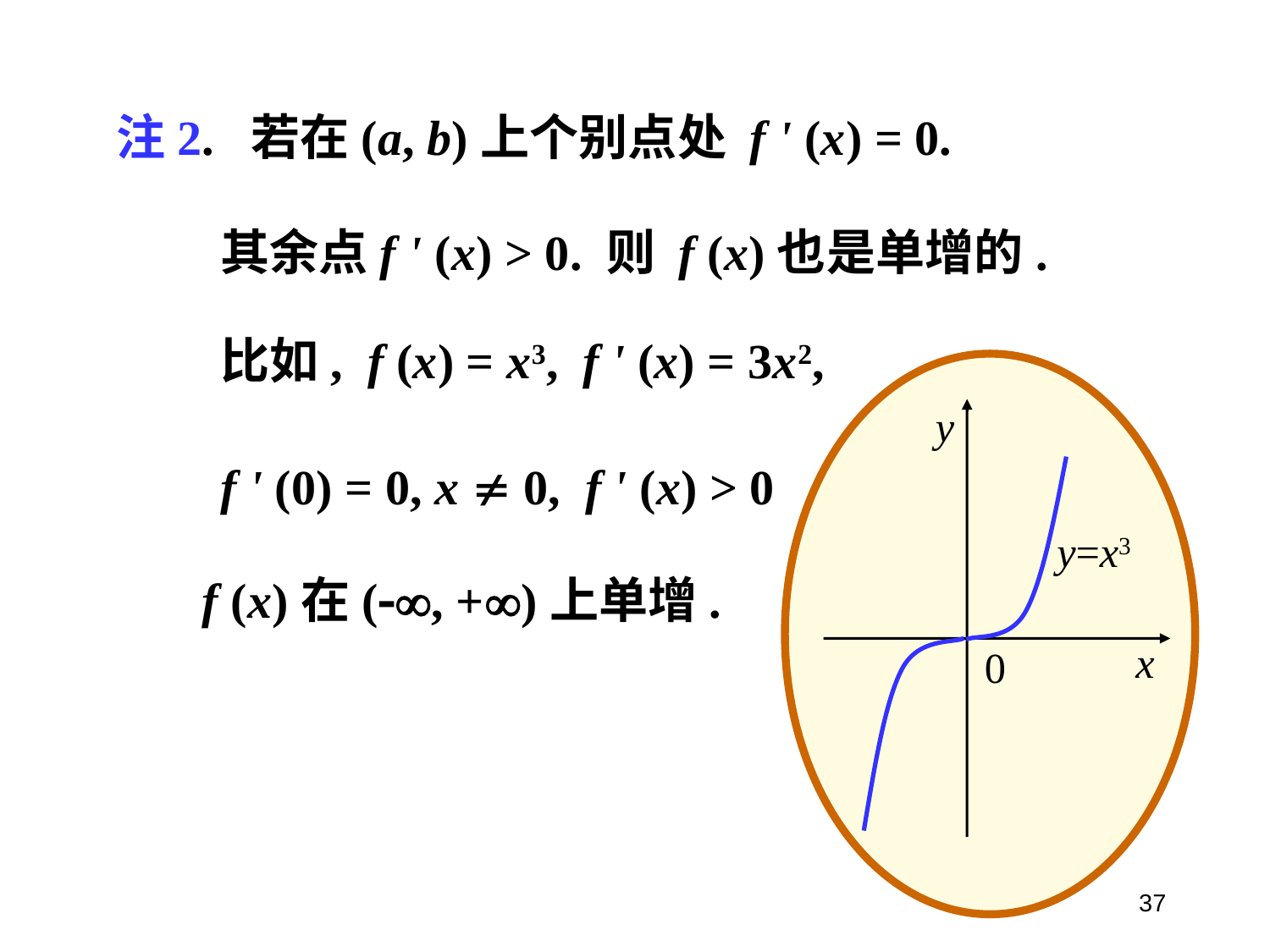

注2.  若在(a, b)上个别点处 f ' (x) = 0.
其余点f ' (x) > 0. 则 f (x)也是单增的.
比如,  f (x) = x3,  f ' (x) = 3x2,

y

y=x3
x
0

f ' (0) = 0, x ≠ 0,  f ' (x) > 0
f (x)在(−∞, +∞)上单增.
37